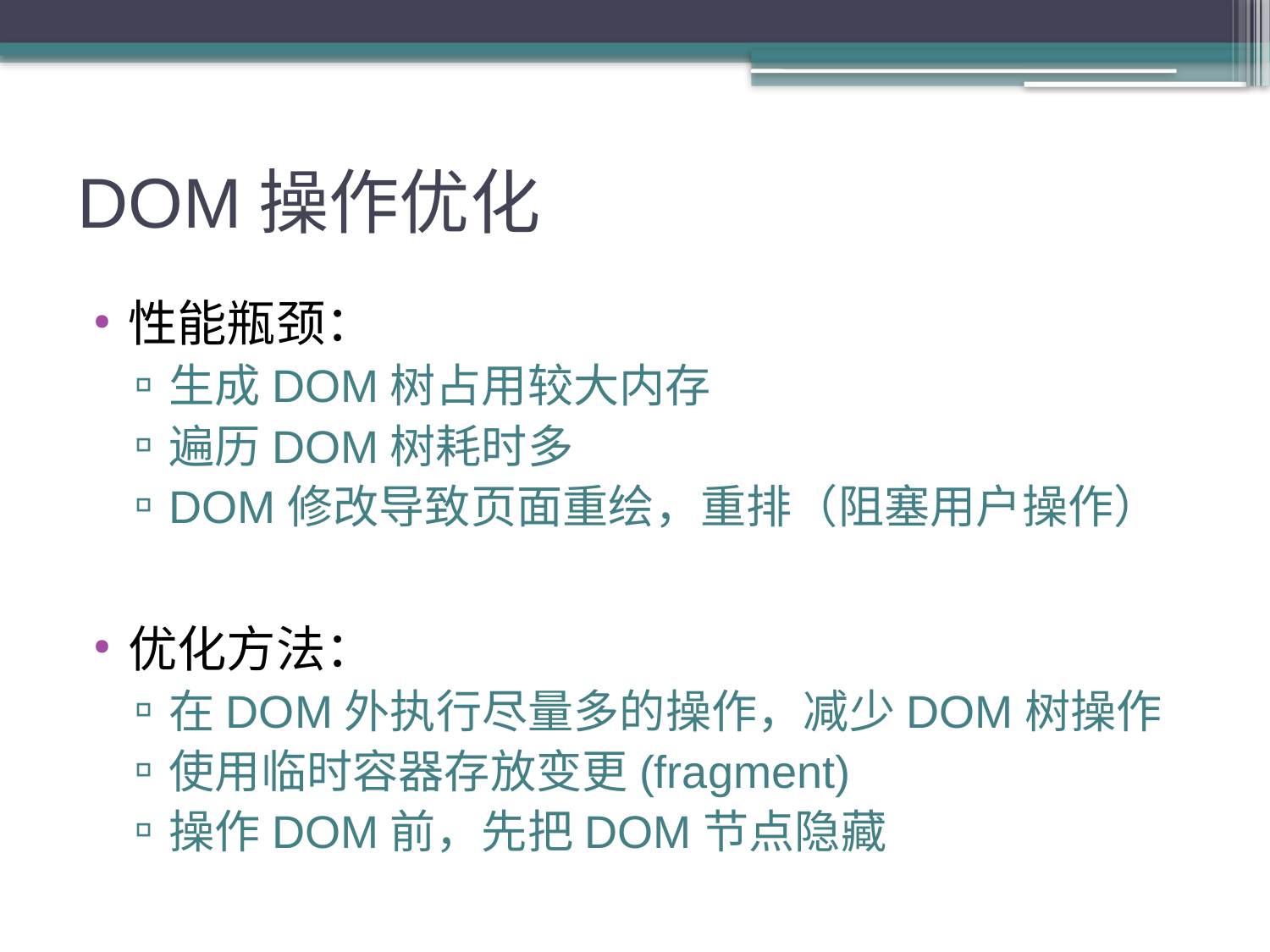

# DOM操作优化
性能瓶颈：
生成DOM树占用较大内存
遍历DOM树耗时多
DOM修改导致页面重绘，重排（阻塞用户操作）

优化方法：
在DOM外执行尽量多的操作，减少DOM树操作
使用临时容器存放变更(fragment)
操作DOM前，先把DOM节点隐藏